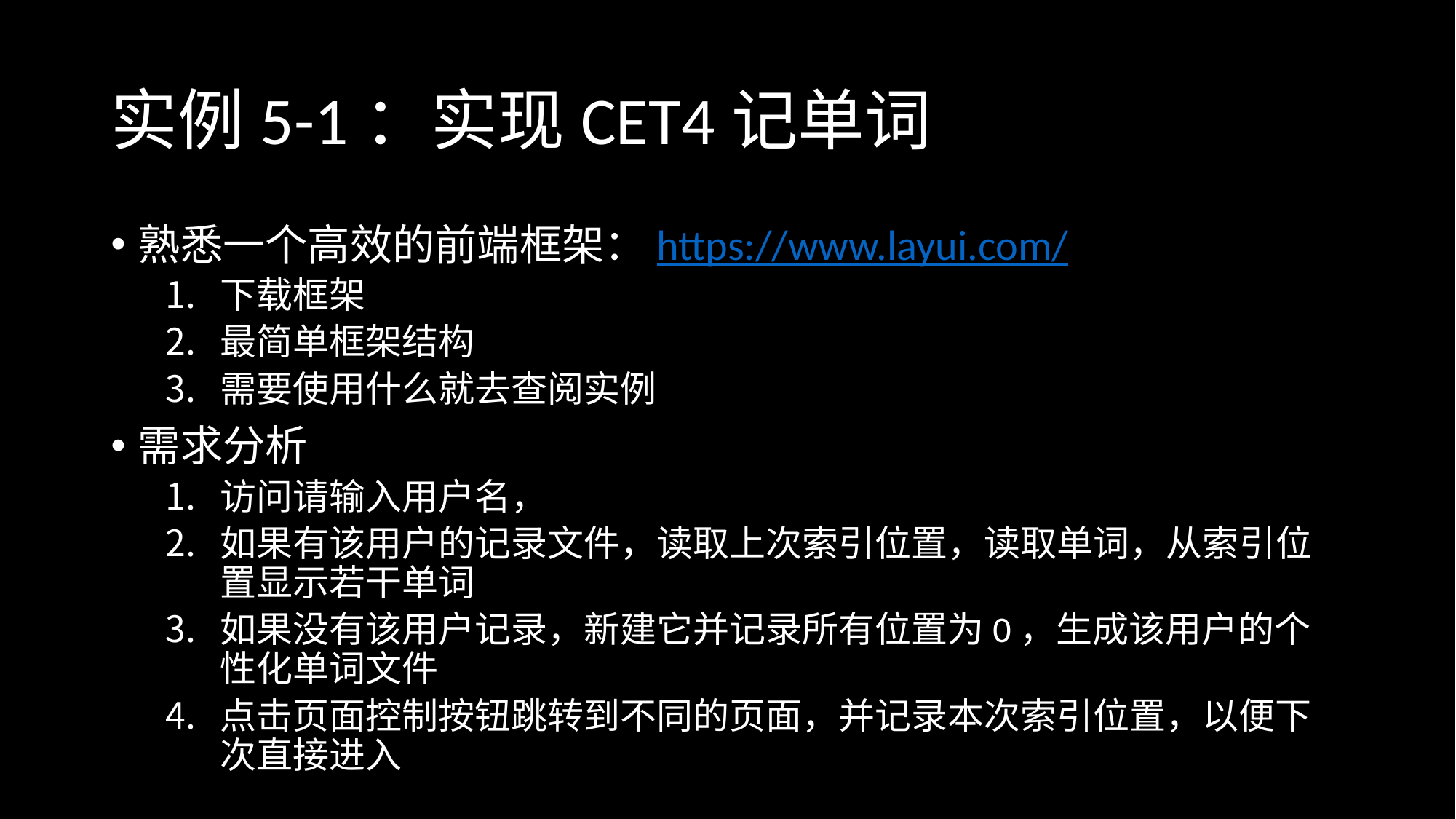

# 实例5-1：实现CET4记单词
熟悉一个高效的前端框架：https://www.layui.com/
下载框架
最简单框架结构
需要使用什么就去查阅实例
需求分析
访问请输入用户名，
如果有该用户的记录文件，读取上次索引位置，读取单词，从索引位置显示若干单词
如果没有该用户记录，新建它并记录所有位置为0，生成该用户的个性化单词文件
点击页面控制按钮跳转到不同的页面，并记录本次索引位置，以便下次直接进入